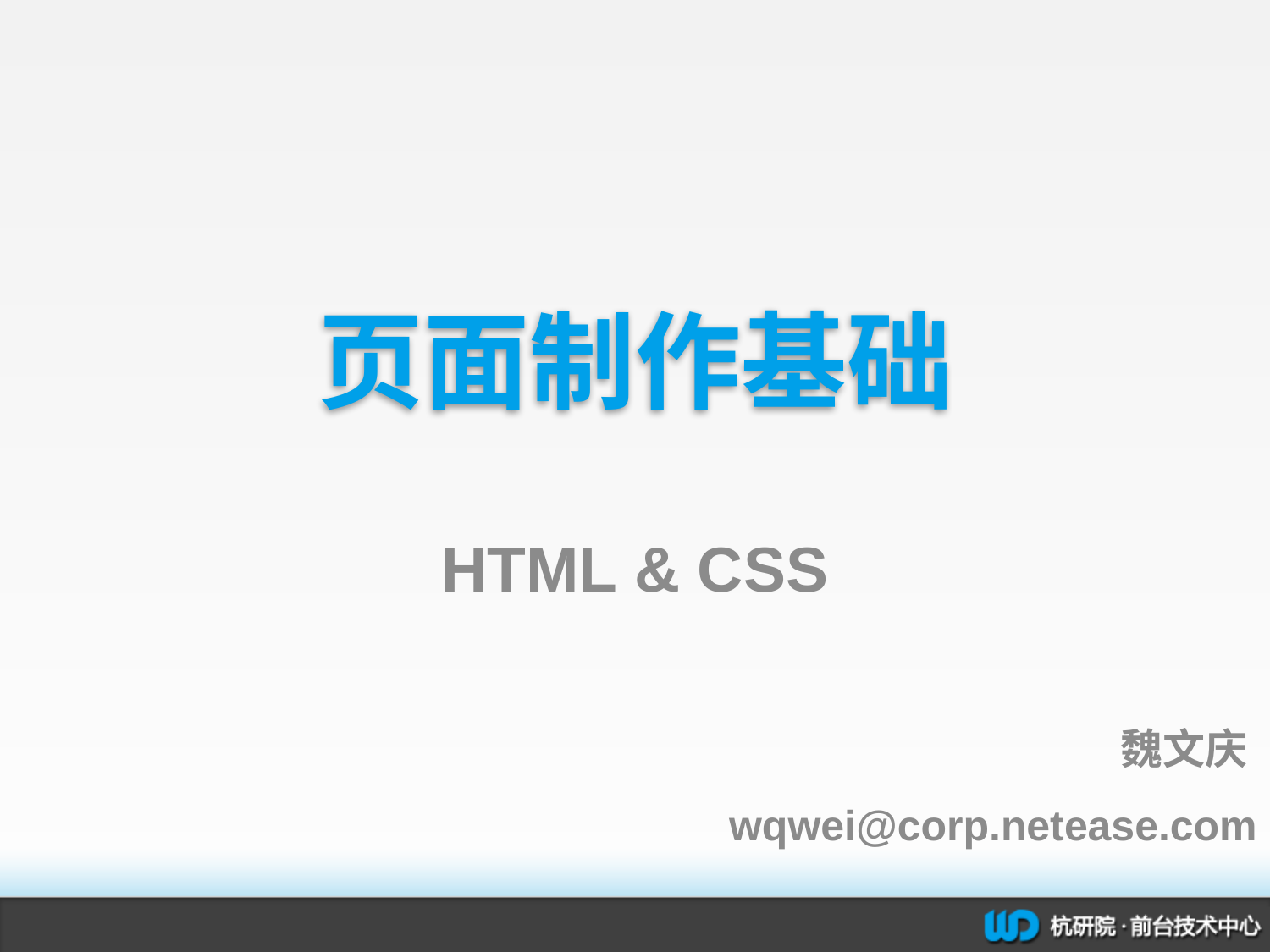

# 页面制作基础
HTML & CSS
                     魏文庆
wqwei@corp.netease.com